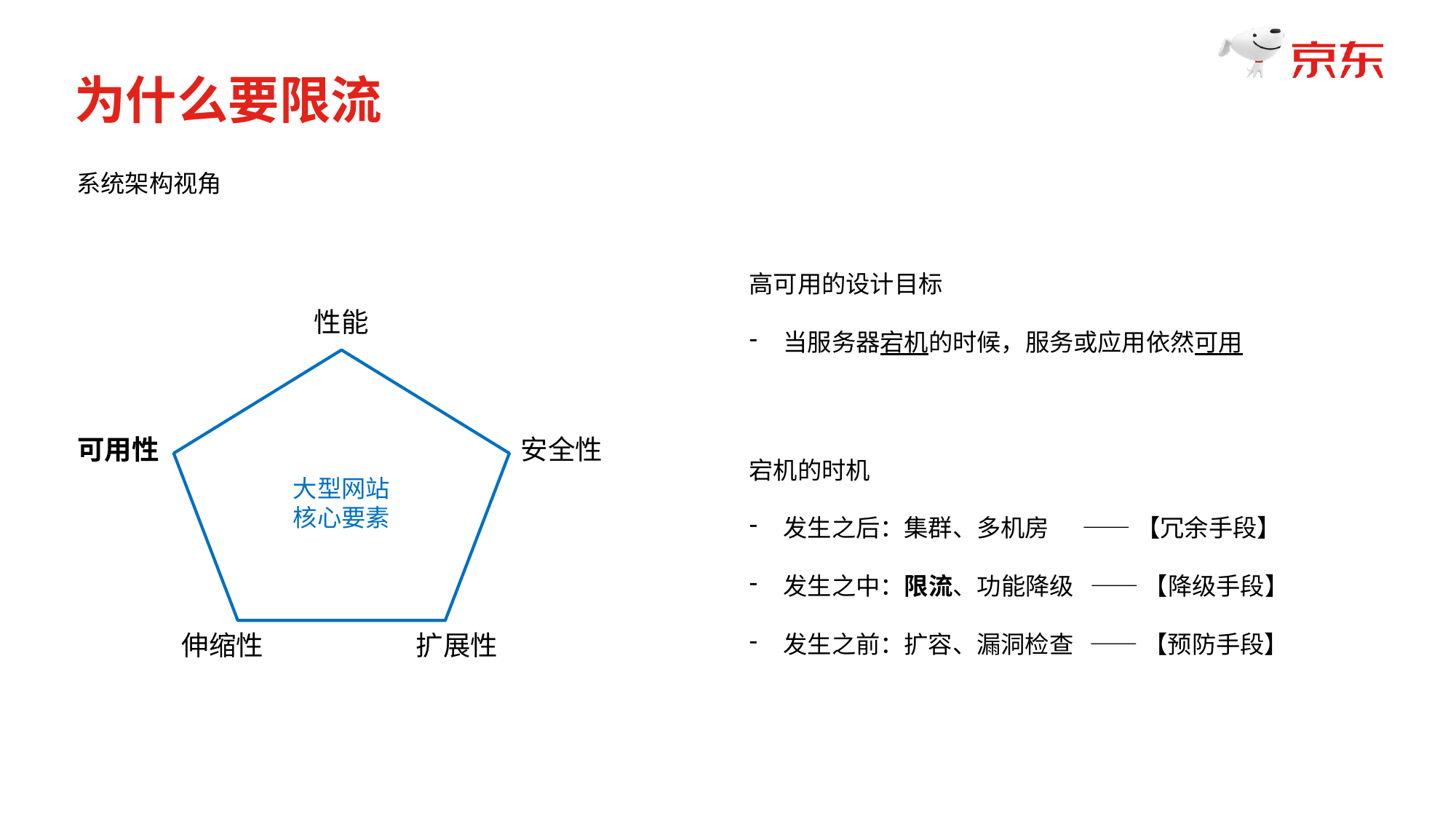

为什么要限流
系统架构视角
高可用的设计目标
当服务器宕机的时候，服务或应用依然可用
性能
大型网站
核心要素

宕机的时机
发生之后：集群、多机房      —— 【冗余手段】
发生之中：限流、功能降级   —— 【降级手段】
发生之前：扩容、漏洞检查   —— 【预防手段】
可用性
安全性
扩展性
伸缩性